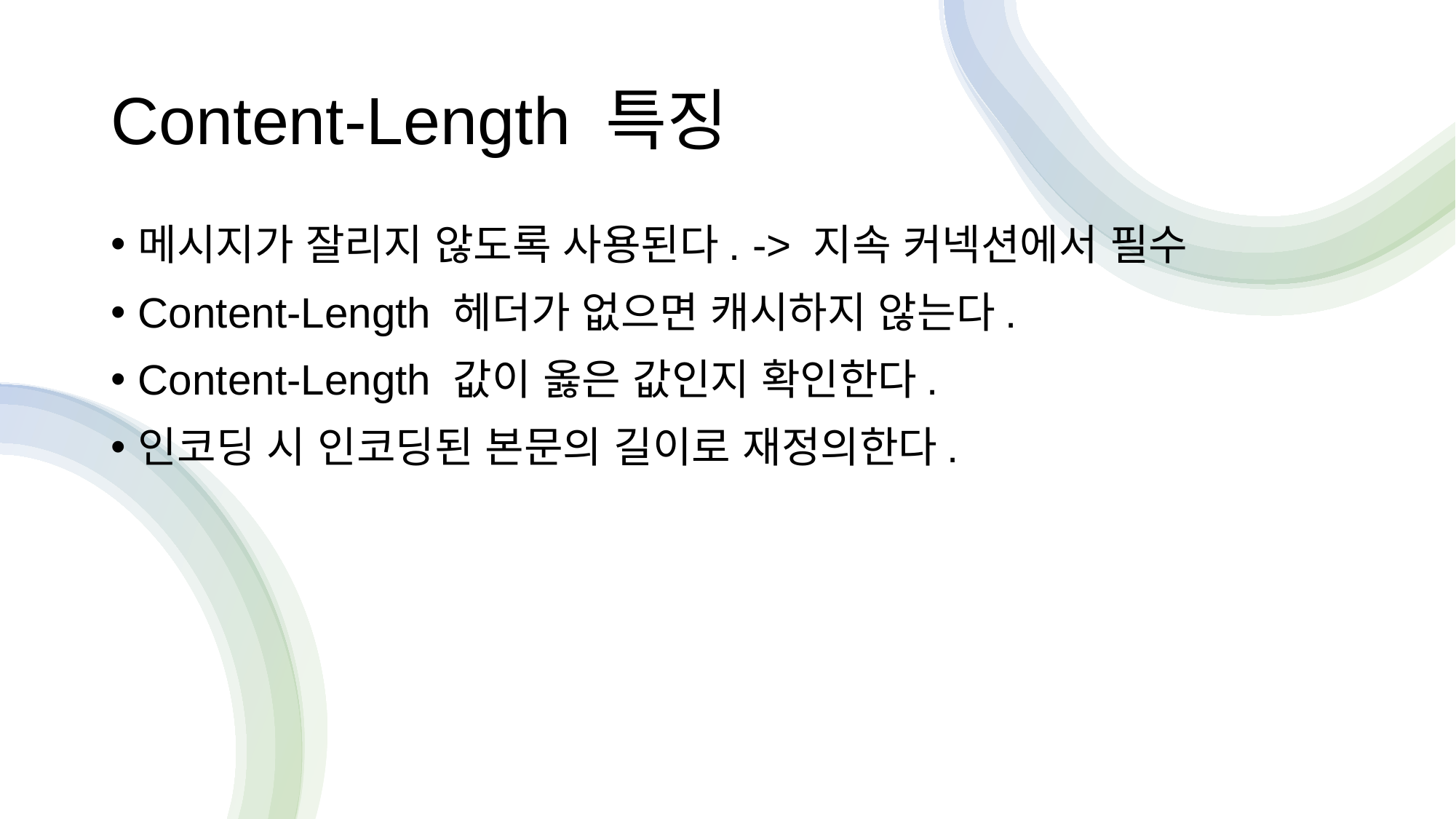

# Content-Length 특징
메시지가 잘리지 않도록 사용된다. -> 지속 커넥션에서 필수
Content-Length 헤더가 없으면 캐시하지 않는다.
Content-Length 값이 옳은 값인지 확인한다.
인코딩 시 인코딩된 본문의 길이로 재정의한다.